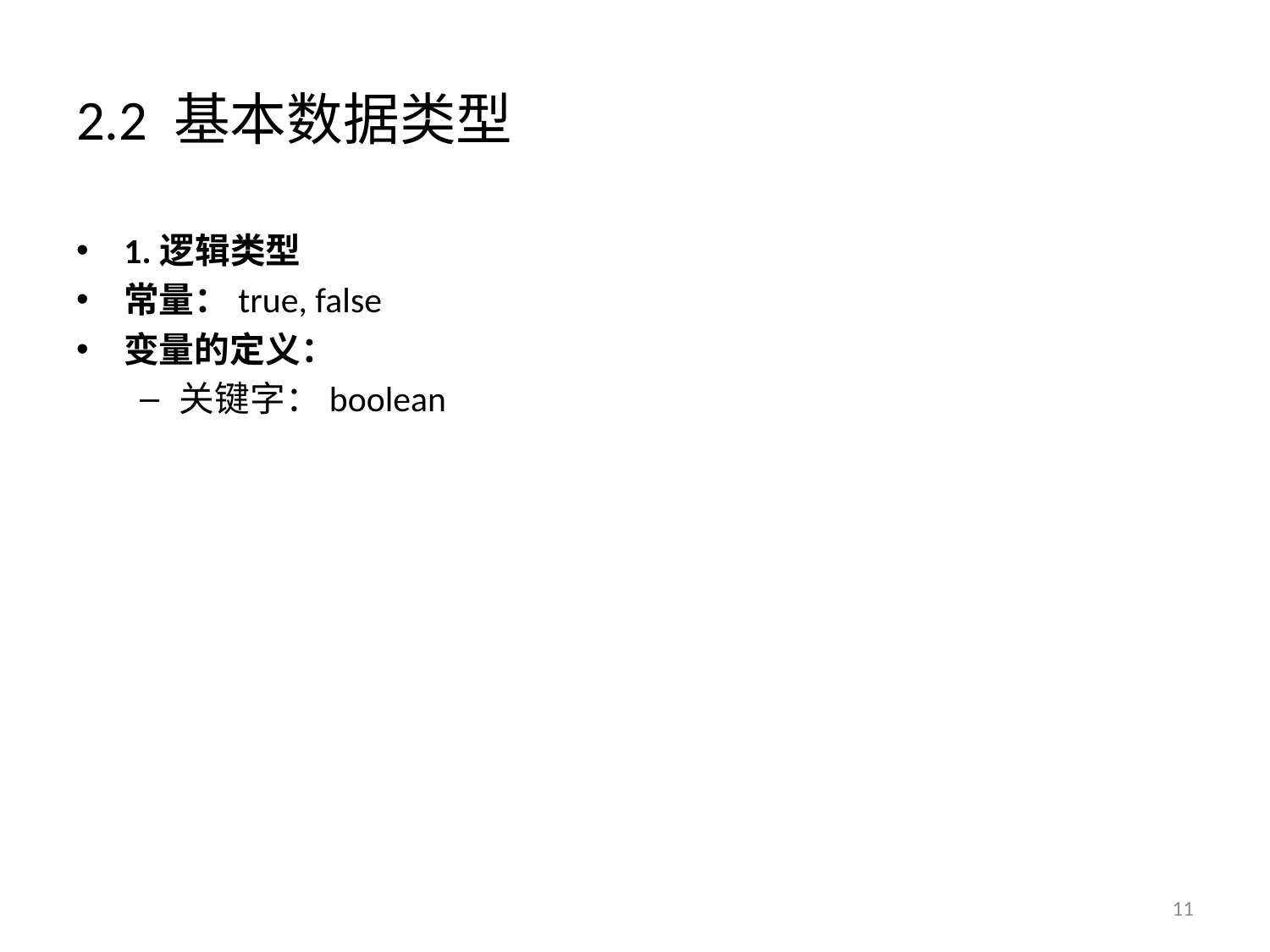

# 2.2 基本数据类型
1.逻辑类型
常量：true, false
变量的定义：
关键字：boolean
11